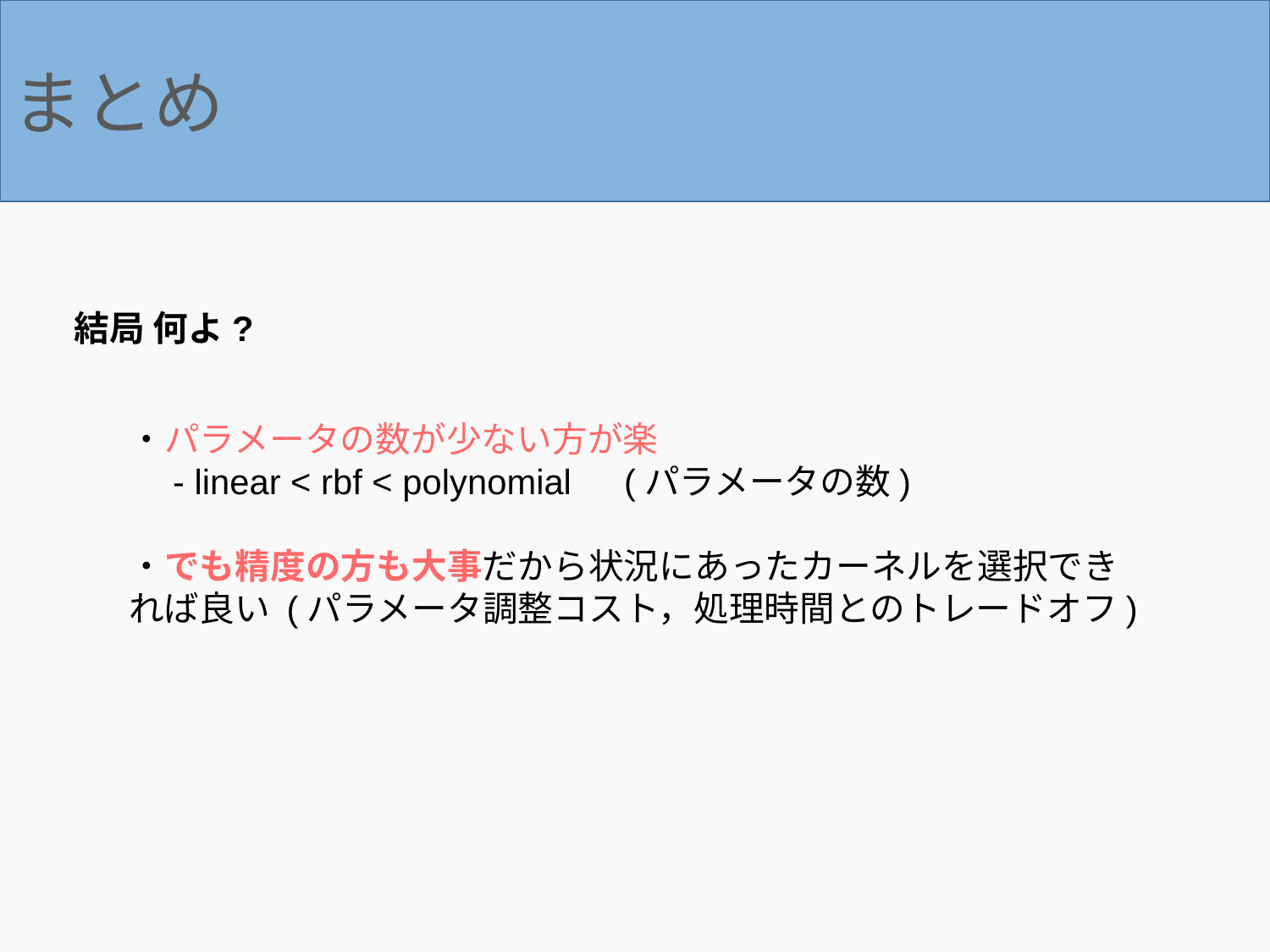

まとめ
結局 何よ?
・パラメータの数が少ない方が楽
　- linear < rbf < polynomial　(パラメータの数)

・でも精度の方も大事だから状況にあったカーネルを選択できれば良い (パラメータ調整コスト，処理時間とのトレードオフ)